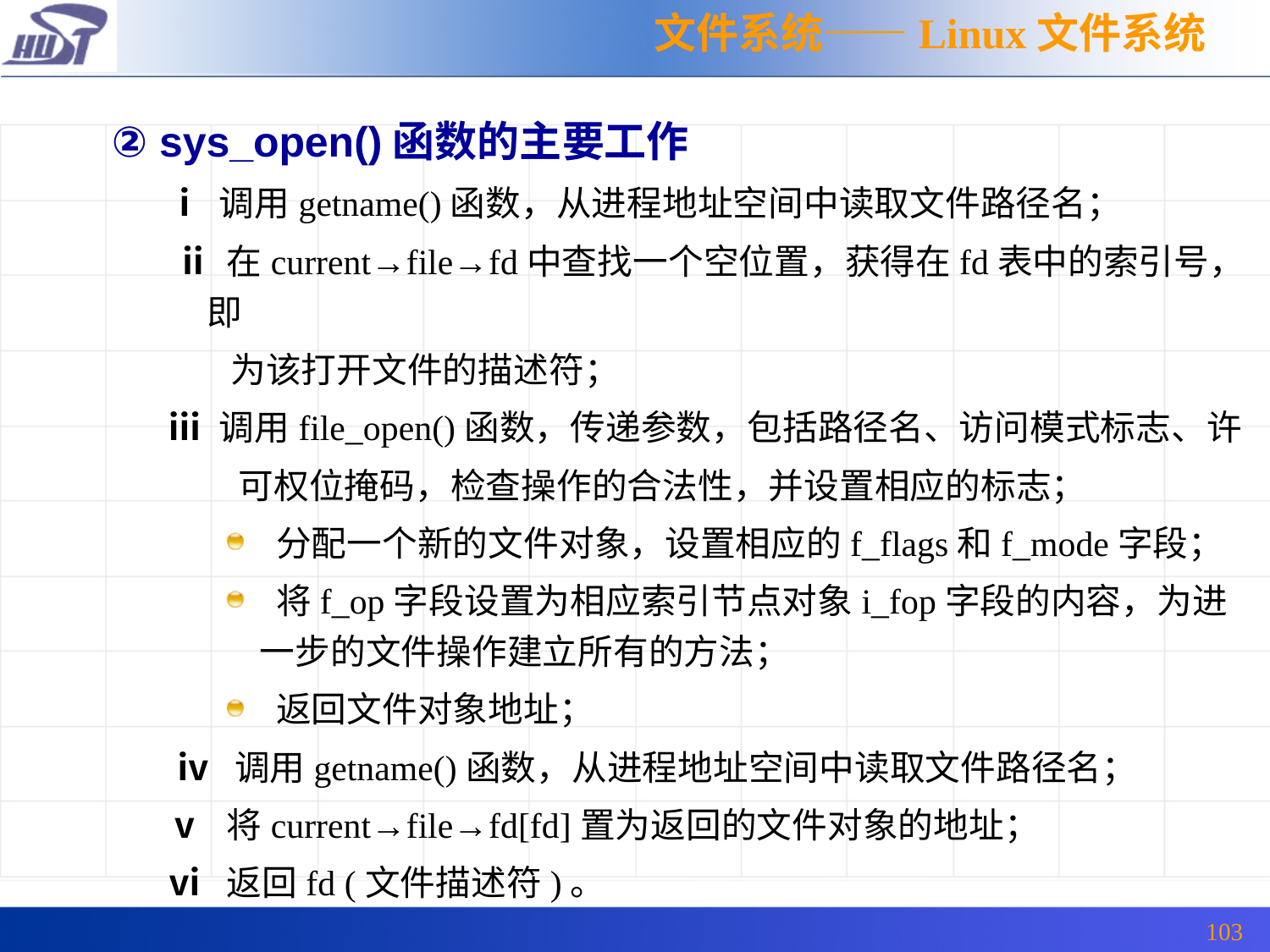

文件系统——Linux文件系统
   ② sys_open()函数的主要工作
 ⅰ 调用getname()函数，从进程地址空间中读取文件路径名；
  ⅱ 在current→file→fd中查找一个空位置，获得在fd表中的索引号，即
        为该打开文件的描述符；
 ⅲ 调用file_open()函数，传递参数，包括路径名、访问模式标志、许
         可权位掩码，检查操作的合法性，并设置相应的标志；
 分配一个新的文件对象，设置相应的f_flags和f_mode字段；
 将f_op字段设置为相应索引节点对象i_fop字段的内容，为进一步的文件操作建立所有的方法；
 返回文件对象地址；
  ⅳ  调用getname()函数，从进程地址空间中读取文件路径名；
 ⅴ  将current→file→fd[fd]置为返回的文件对象的地址；
 ⅵ  返回fd (文件描述符)。
103